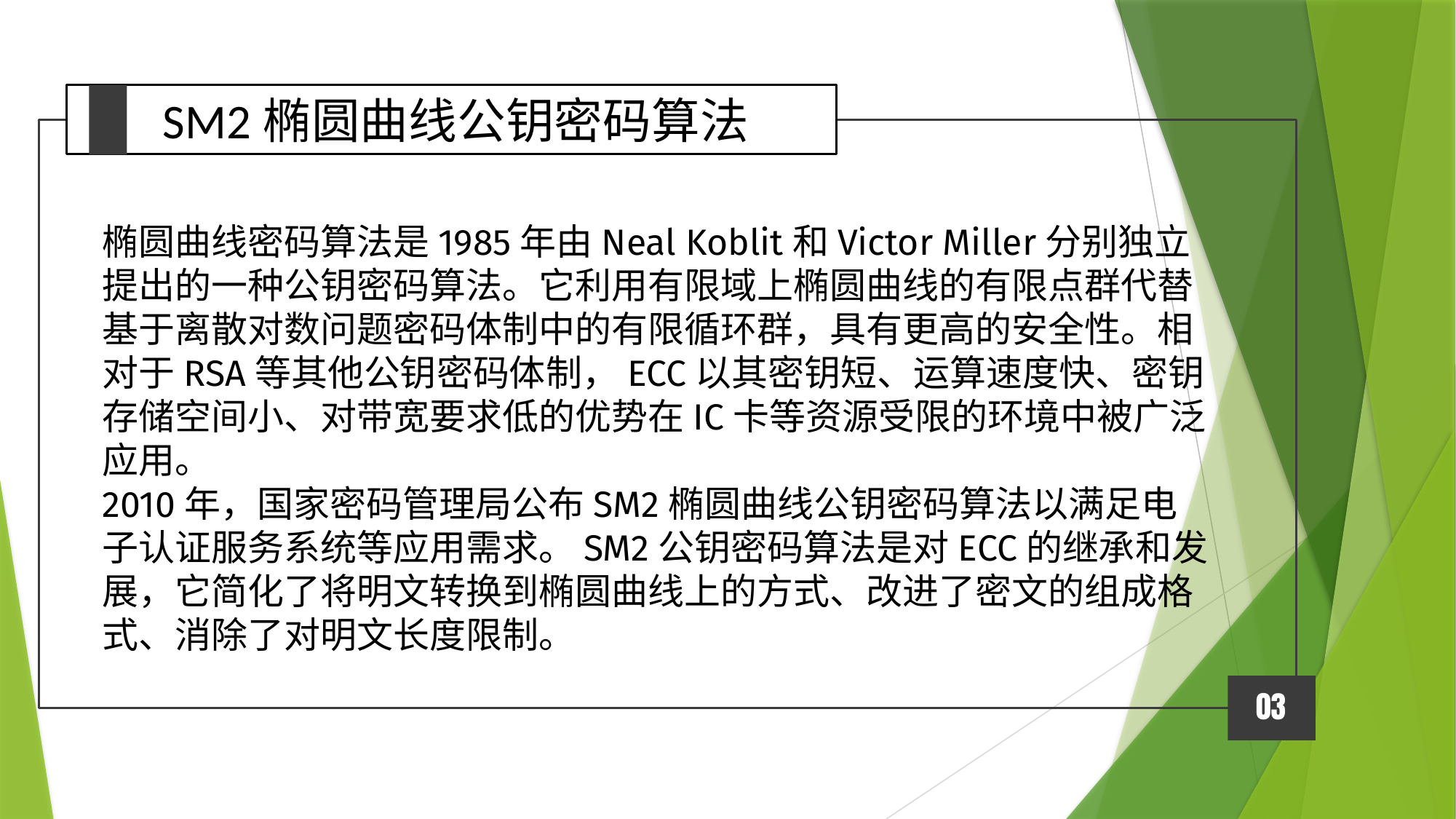

SM2椭圆曲线公钥密码算法

椭圆曲线密码算法是1985年由Neal Koblit和Victor Miller分别独立提出的一种公钥密码算法。它利用有限域上椭圆曲线的有限点群代替基于离散对数问题密码体制中的有限循环群，具有更高的安全性。相对于RSA等其他公钥密码体制，ECC以其密钥短、运算速度快、密钥存储空间小、对带宽要求低的优势在IC卡等资源受限的环境中被广泛应用。
2010年，国家密码管理局公布SM2椭圆曲线公钥密码算法以满足电子认证服务系统等应用需求。SM2公钥密码算法是对ECC的继承和发展，它简化了将明文转换到椭圆曲线上的方式、改进了密文的组成格式、消除了对明文长度限制。

03